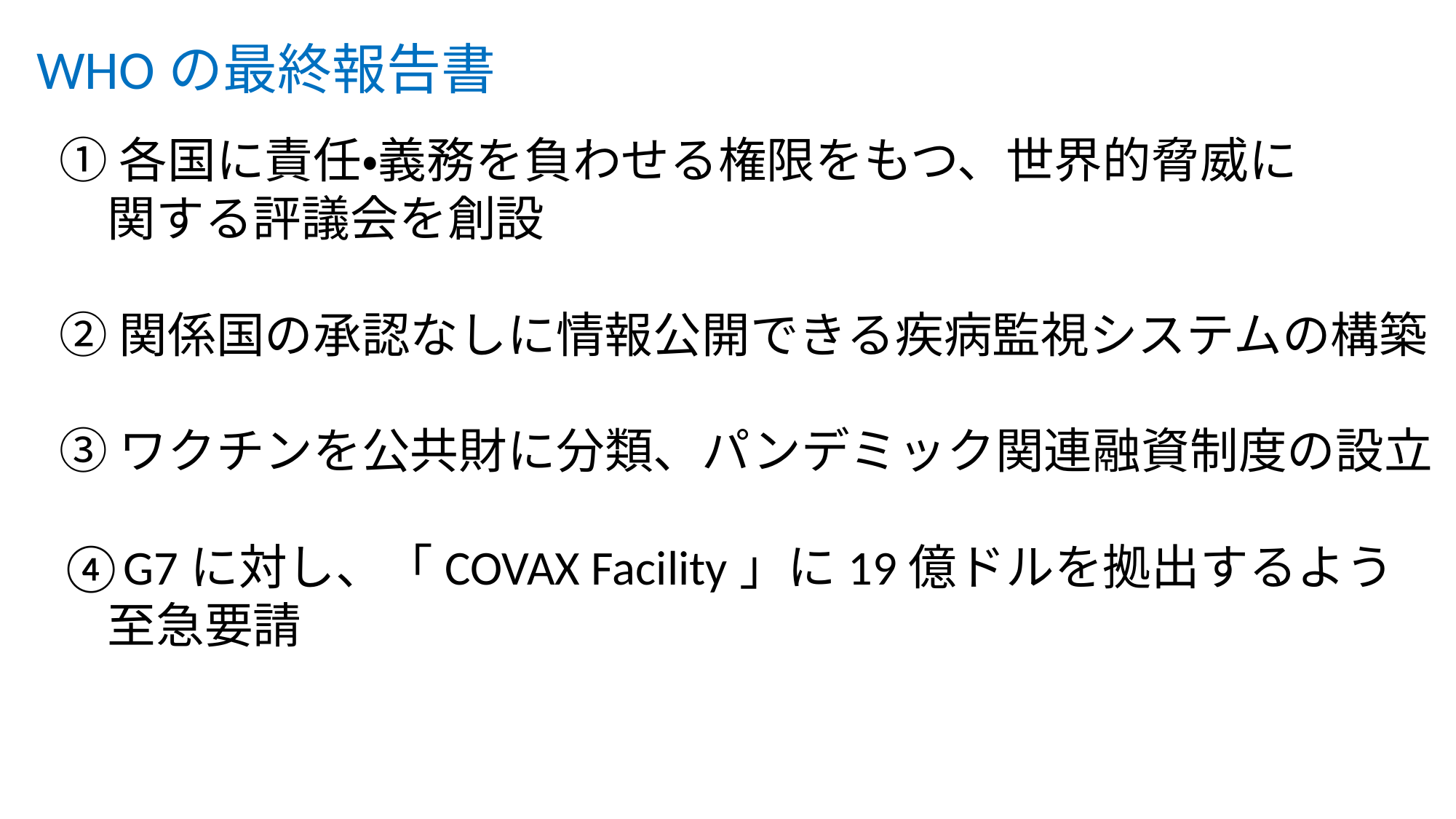

WHOの最終報告書
①各国に責任・義務を負わせる権限をもつ、世界的脅威に
　関する評議会を創設

②関係国の承認なしに情報公開できる疾病監視システムの構築

③ワクチンを公共財に分類、パンデミック関連融資制度の設立

④G7に対し、「COVAX Facility」に19億ドルを拠出するよう
　至急要請